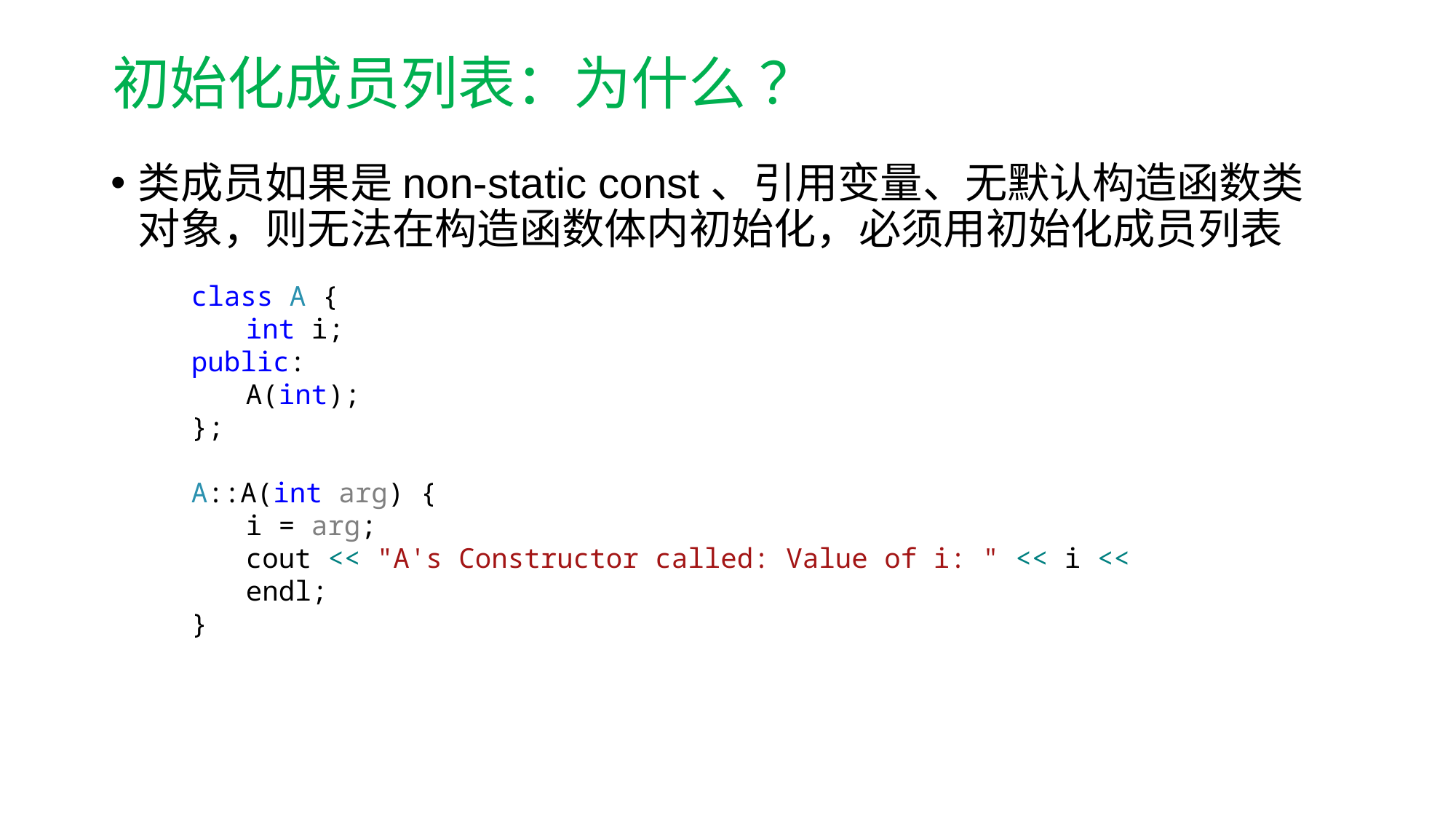

# 初始化成员列表：为什么 ？
类成员如果是non-static const、引用变量、无默认构造函数类对象，则无法在构造函数体内初始化，必须用初始化成员列表

class A {
int i;
public:
A(int);
};

A::A(int arg) {
i = arg;
cout << "A's Constructor called: Value of i: " << i << endl;
}